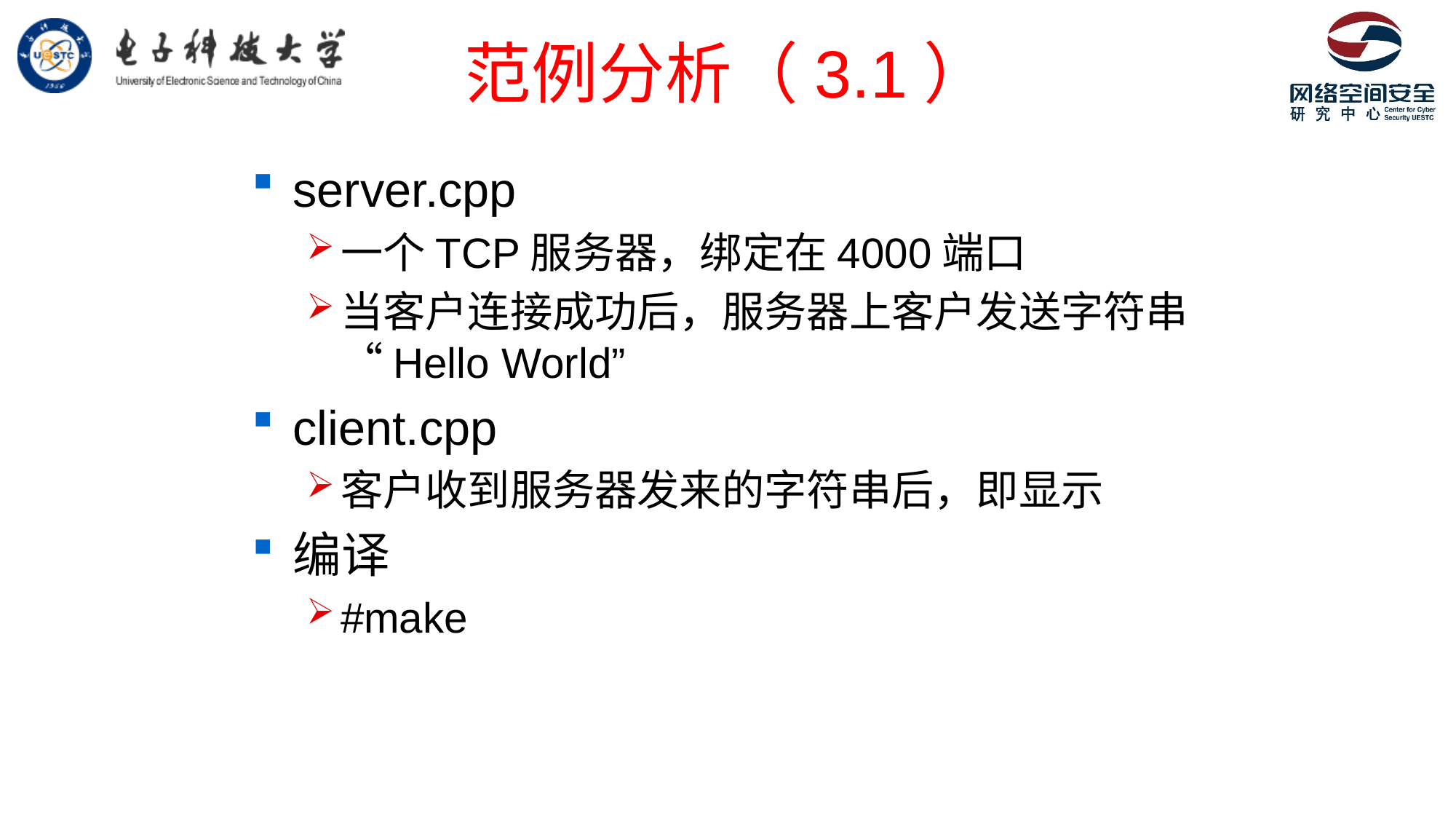

# 范例分析（3.1）
server.cpp
一个TCP服务器，绑定在4000端口
当客户连接成功后，服务器上客户发送字符串“Hello World”
client.cpp
客户收到服务器发来的字符串后，即显示
编译
#make